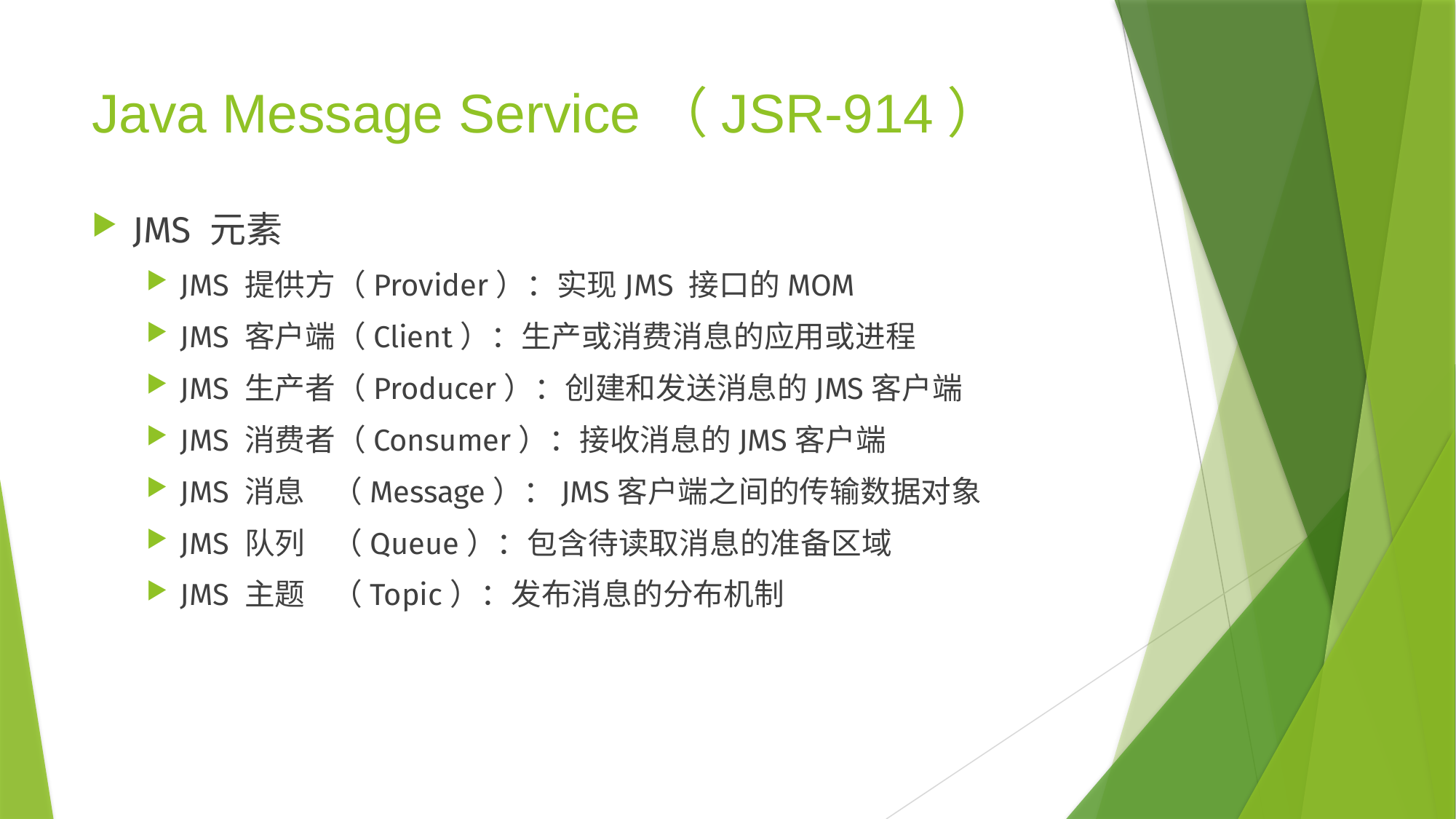

# Java Message Service（JSR-914）
JMS 元素
JMS 提供方（Provider）：实现JMS 接口的MOM
JMS 客户端（Client）：生产或消费消息的应用或进程
JMS 生产者（Producer）：创建和发送消息的JMS客户端
JMS 消费者（Consumer）：接收消息的JMS客户端
JMS 消息    （Message）：JMS客户端之间的传输数据对象
JMS 队列    （Queue）：包含待读取消息的准备区域
JMS 主题    （Topic）：发布消息的分布机制